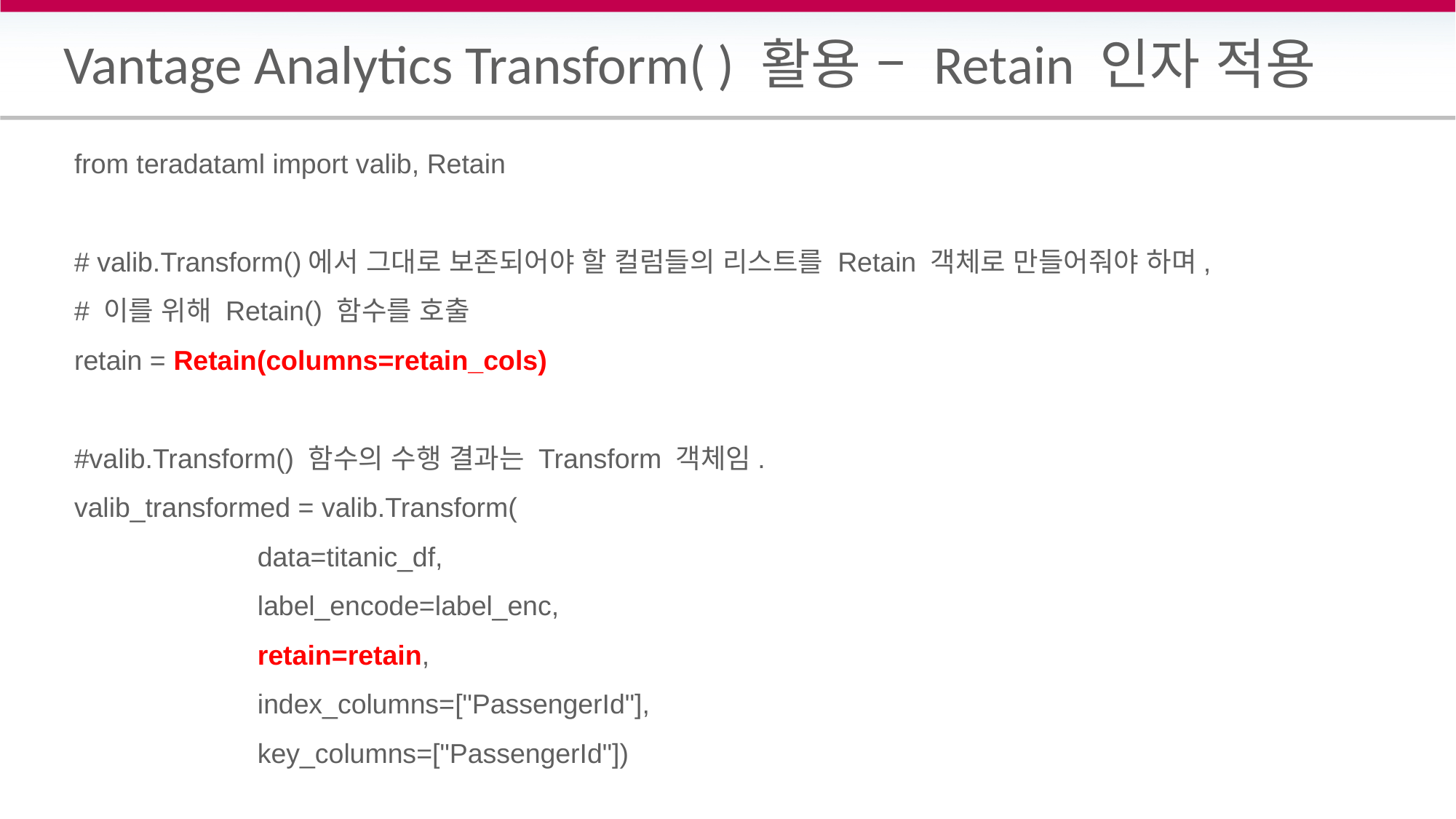

# Vantage Analytics Transform( ) 활용 – Retain 인자 적용
from teradataml import valib, Retain

# valib.Transform()에서 그대로 보존되어야 할 컬럼들의 리스트를 Retain 객체로 만들어줘야 하며,
# 이를 위해 Retain() 함수를 호출
retain = Retain(columns=retain_cols)

#valib.Transform() 함수의 수행 결과는 Transform 객체임.
valib_transformed = valib.Transform(
                        data=titanic_df,
                        label_encode=label_enc,
                        retain=retain,
                        index_columns=["PassengerId"],
                        key_columns=["PassengerId"])